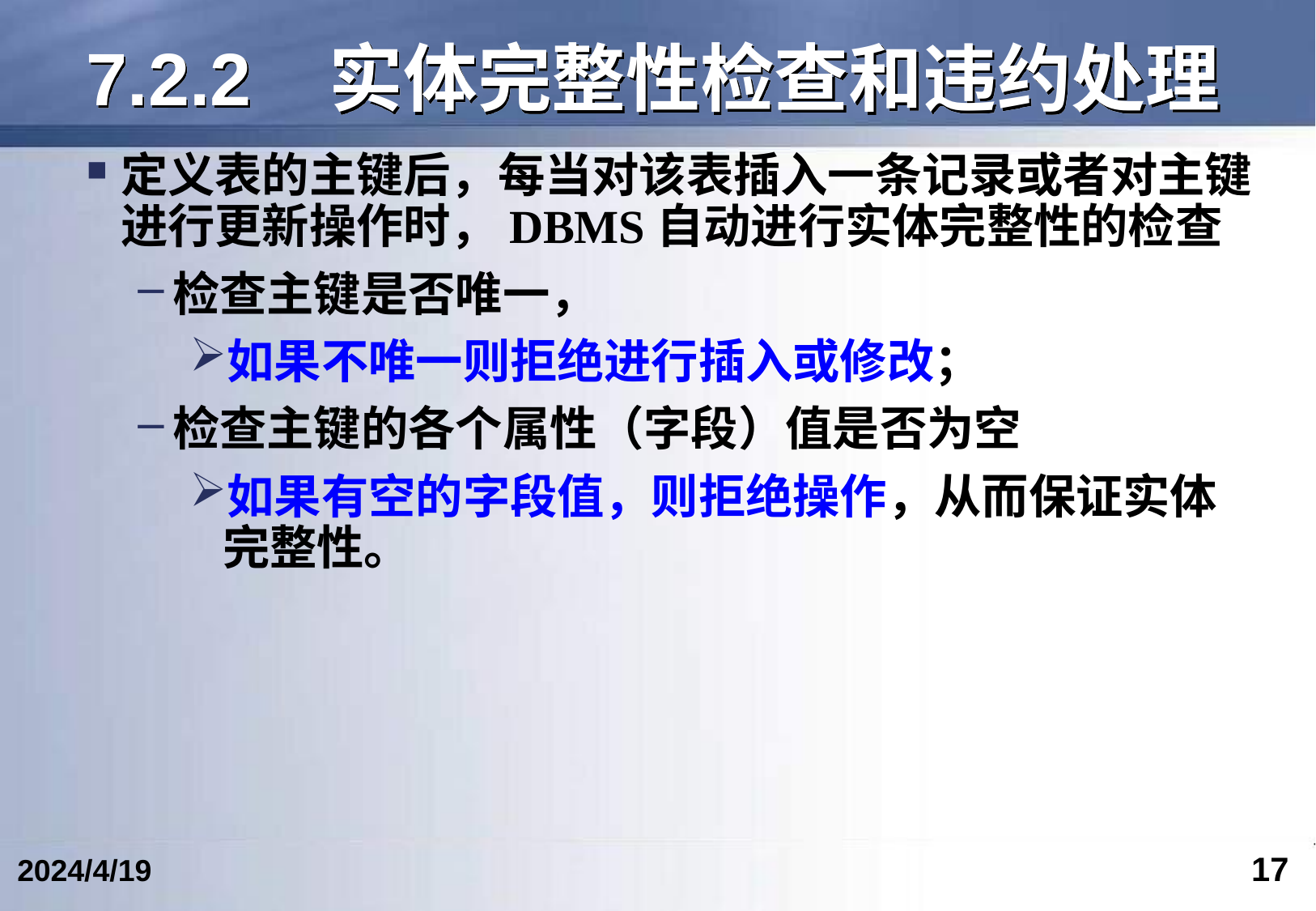

# 7.2.2	实体完整性检查和违约处理
定义表的主键后，每当对该表插入一条记录或者对主键进行更新操作时，DBMS自动进行实体完整性的检查
检查主键是否唯一，
如果不唯一则拒绝进行插入或修改；
检查主键的各个属性（字段）值是否为空
如果有空的字段值，则拒绝操作，从而保证实体完整性。
17
2024/4/19